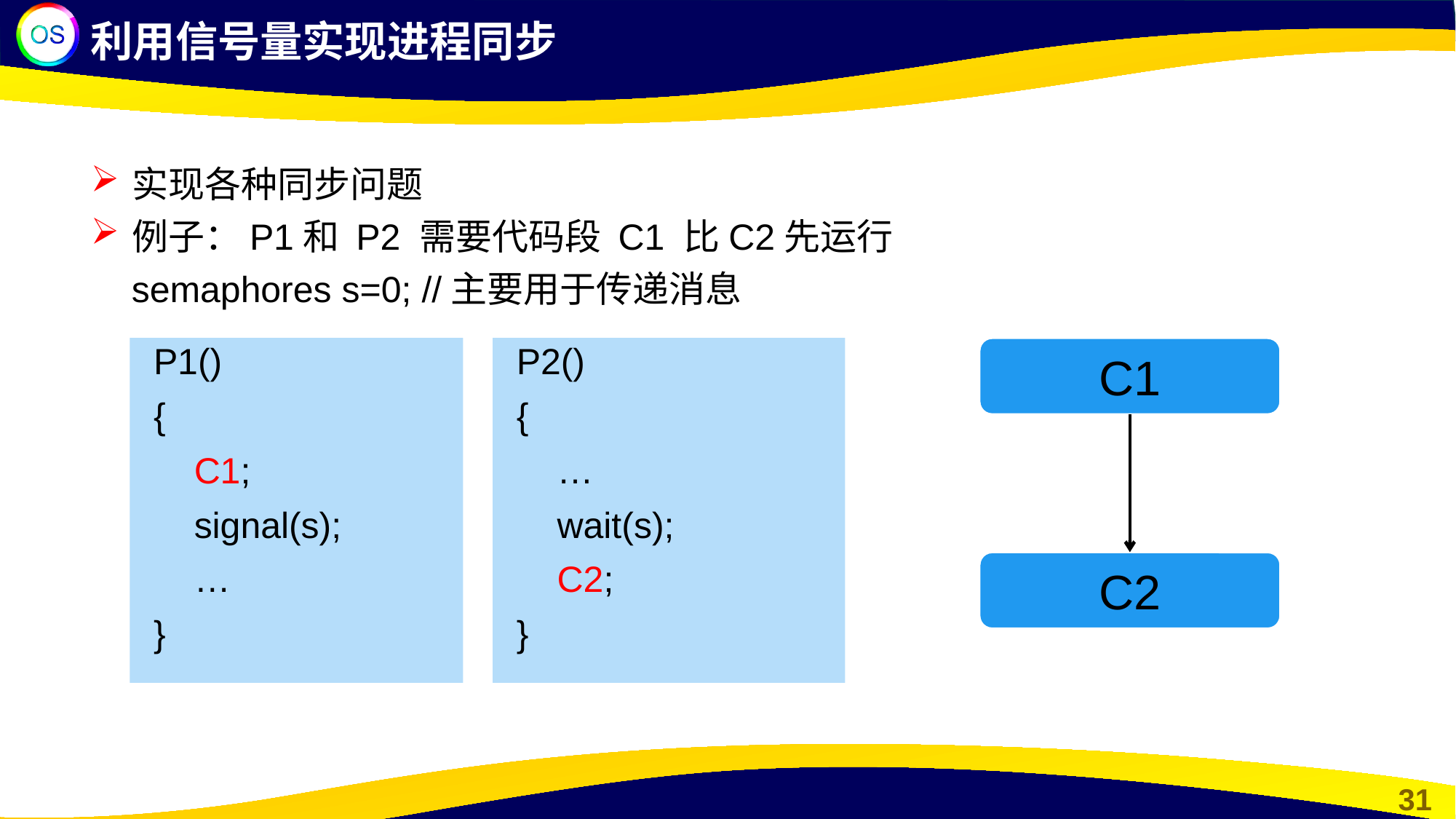

利用信号量实现进程同步
实现各种同步问题
例子：P1和 P2 需要代码段 C1 比C2先运行
    semaphores s=0; //主要用于传递消息
P1()
{
    C1;
    signal(s);
    …
}
P2()
{
    …
    wait(s);
    C2;
}

C1
C2